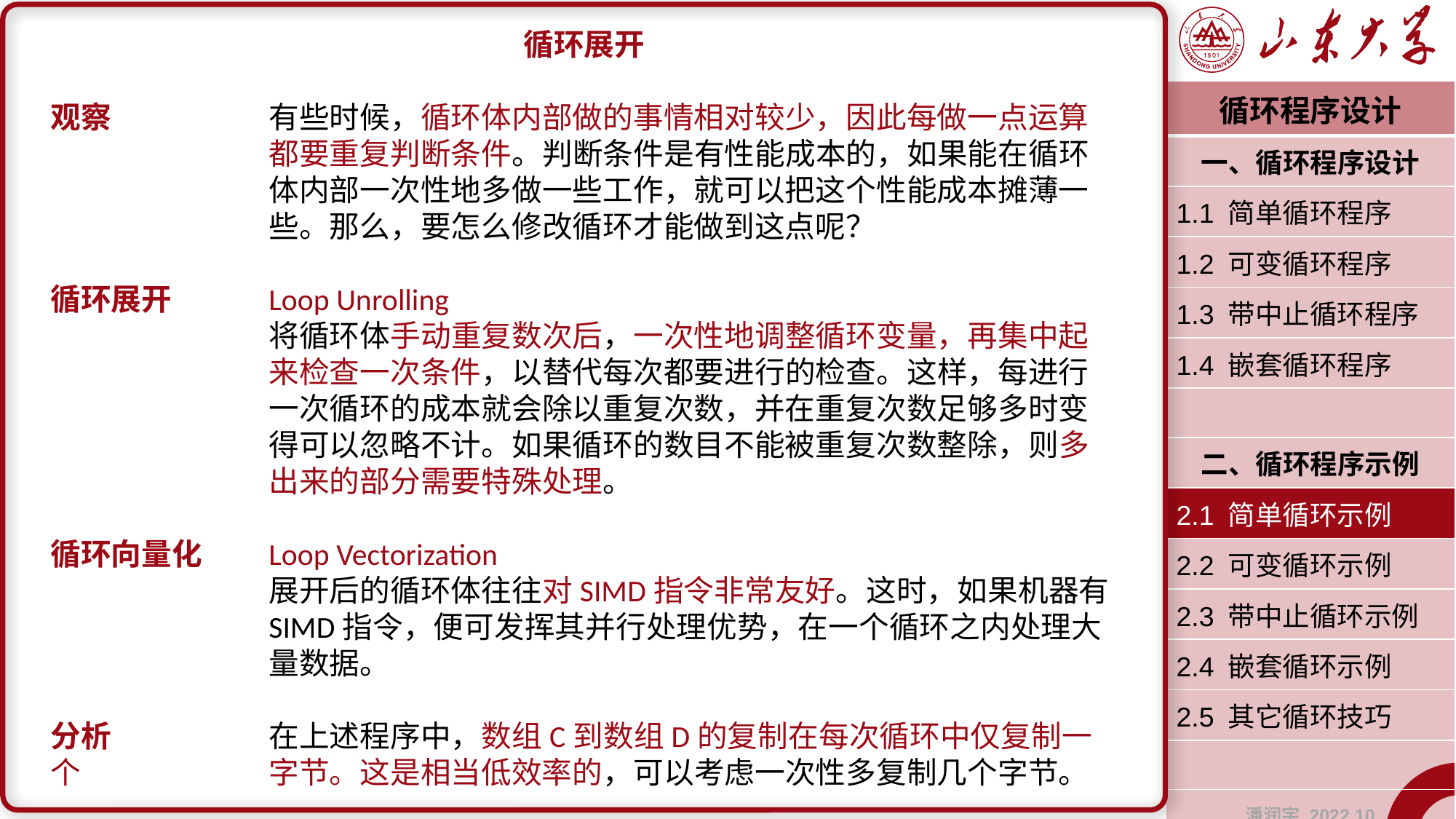

循环展开

观察		有些时候，循环体内部做的事情相对较少，因此每做一点运算		都要重复判断条件。判断条件是有性能成本的，如果能在循环		体内部一次性地多做一些工作，就可以把这个性能成本摊薄一		些。那么，要怎么修改循环才能做到这点呢？

循环展开	Loop Unrolling
		将循环体手动重复数次后，一次性地调整循环变量，再集中起		来检查一次条件，以替代每次都要进行的检查。这样，每进行		一次循环的成本就会除以重复次数，并在重复次数足够多时变		得可以忽略不计。如果循环的数目不能被重复次数整除，则多		出来的部分需要特殊处理。

循环向量化	Loop Vectorization
		展开后的循环体往往对SIMD指令非常友好。这时，如果机器有		SIMD指令，便可发挥其并行处理优势，在一个循环之内处理大		量数据。

分析		在上述程序中，数组C到数组D的复制在每次循环中仅复制一个		字节。这是相当低效率的，可以考虑一次性多复制几个字节。
| 循环程序设计 |
| --- |
| 一、循环程序设计 |
| 1.1 简单循环程序 |
| 1.2 可变循环程序 |
| 1.3 带中止循环程序 |
| 1.4 嵌套循环程序 |
|  |
| 二、循环程序示例 |
| 2.1 简单循环示例 |
| 2.2 可变循环示例 |
| 2.3 带中止循环示例 |
| 2.4 嵌套循环示例 |
| 2.5 其它循环技巧 |
|  |
| 潘润宇 2022.10 |